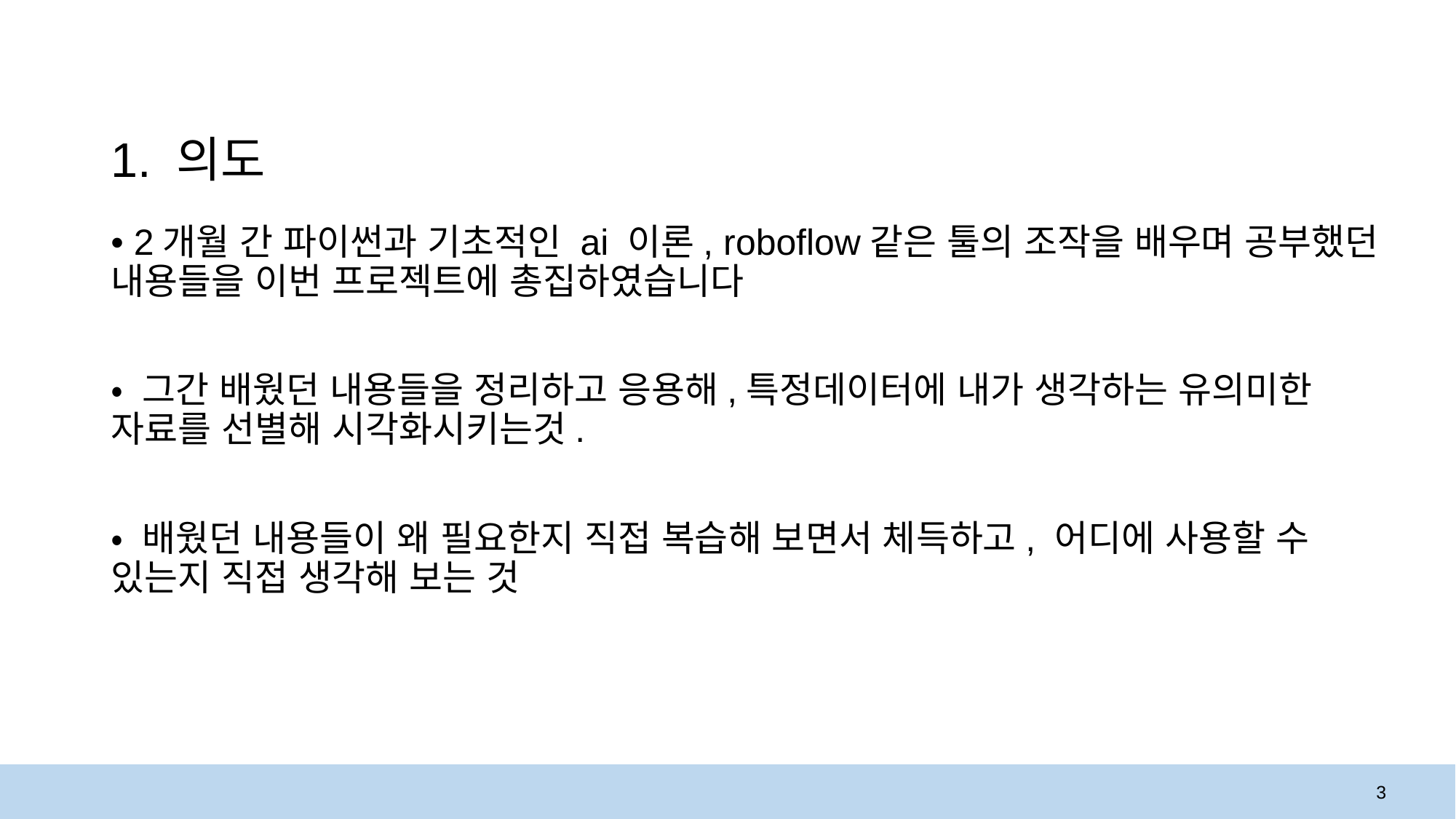

# 1. 의도
• 2개월 간 파이썬과 기초적인 ai 이론, roboflow같은 툴의 조작을 배우며 공부했던 내용들을 이번 프로젝트에 총집하였습니다

• 그간 배웠던 내용들을 정리하고 응용해,특정데이터에 내가 생각하는 유의미한 자료를 선별해 시각화시키는것.

• 배웠던 내용들이 왜 필요한지 직접 복습해 보면서 체득하고, 어디에 사용할 수 있는지 직접 생각해 보는 것

3